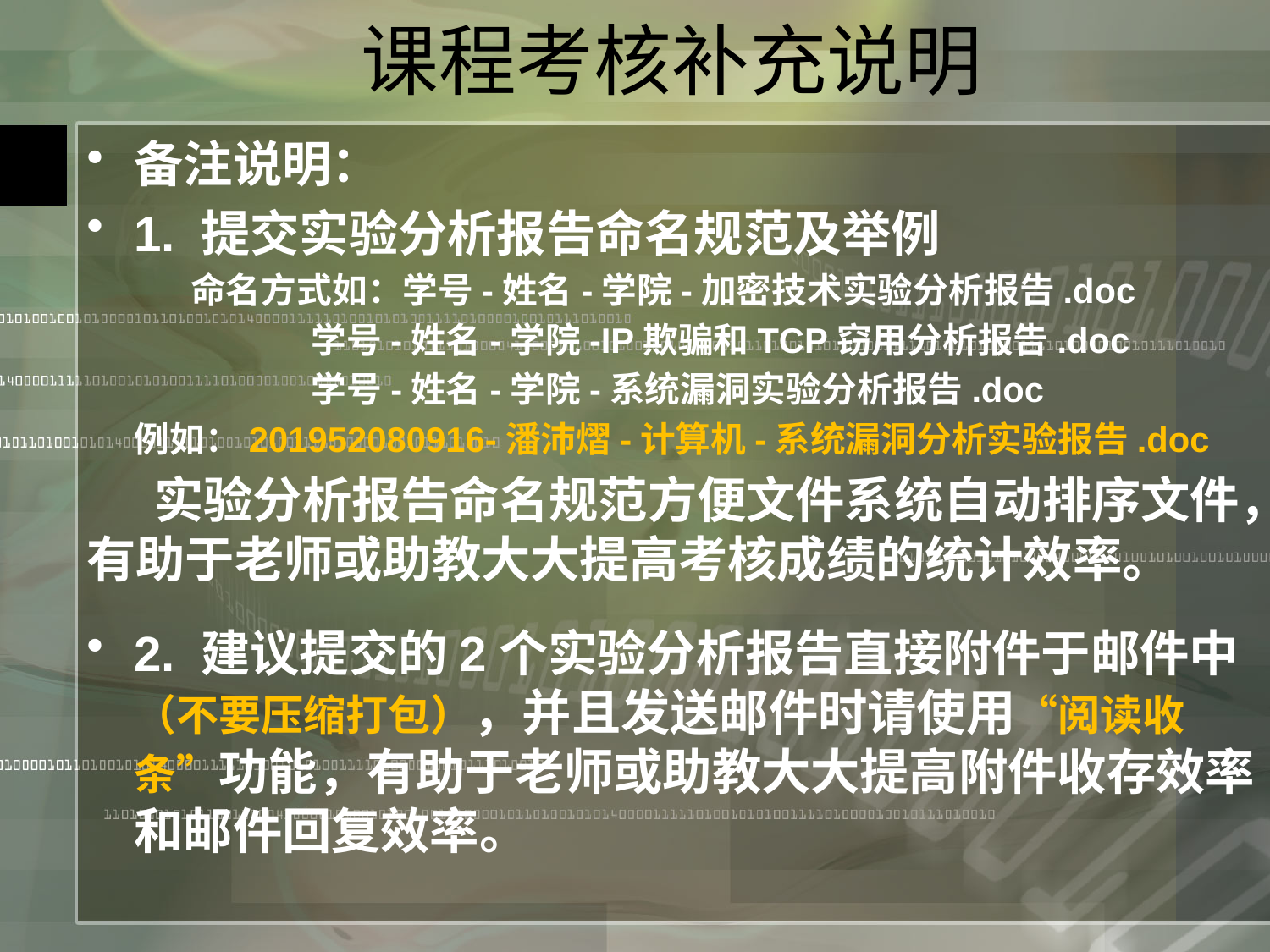

课程考核补充说明
备注说明：
1. 提交实验分析报告命名规范及举例
    命名方式如：学号-姓名-学院-加密技术实验分析报告.doc
                   学号-姓名-学院-IP欺骗和TCP窃用分析报告.doc
                   学号-姓名-学院-系统漏洞实验分析报告.doc
例如：201952080916-潘沛熠-计算机-系统漏洞分析实验报告.doc
     实验分析报告命名规范方便文件系统自动排序文件，有助于老师或助教大大提高考核成绩的统计效率。

2. 建议提交的2个实验分析报告直接附件于邮件中（不要压缩打包），并且发送邮件时请使用“阅读收条”功能，有助于老师或助教大大提高附件收存效率和邮件回复效率。